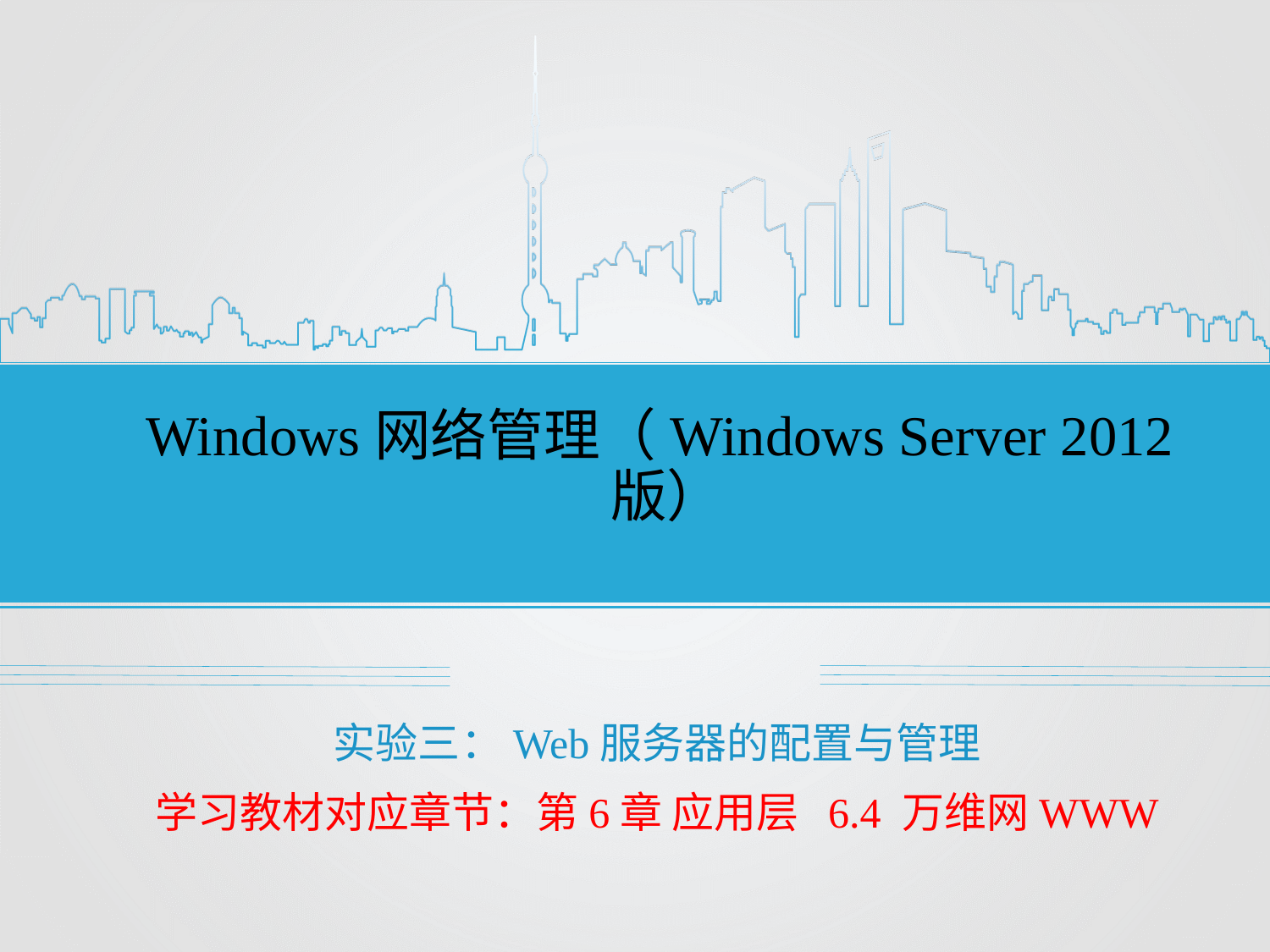

# Windows网络管理（Windows Server 2012版）
实验三：Web服务器的配置与管理
学习教材对应章节：第6章 应用层  6.4 万维网WWW